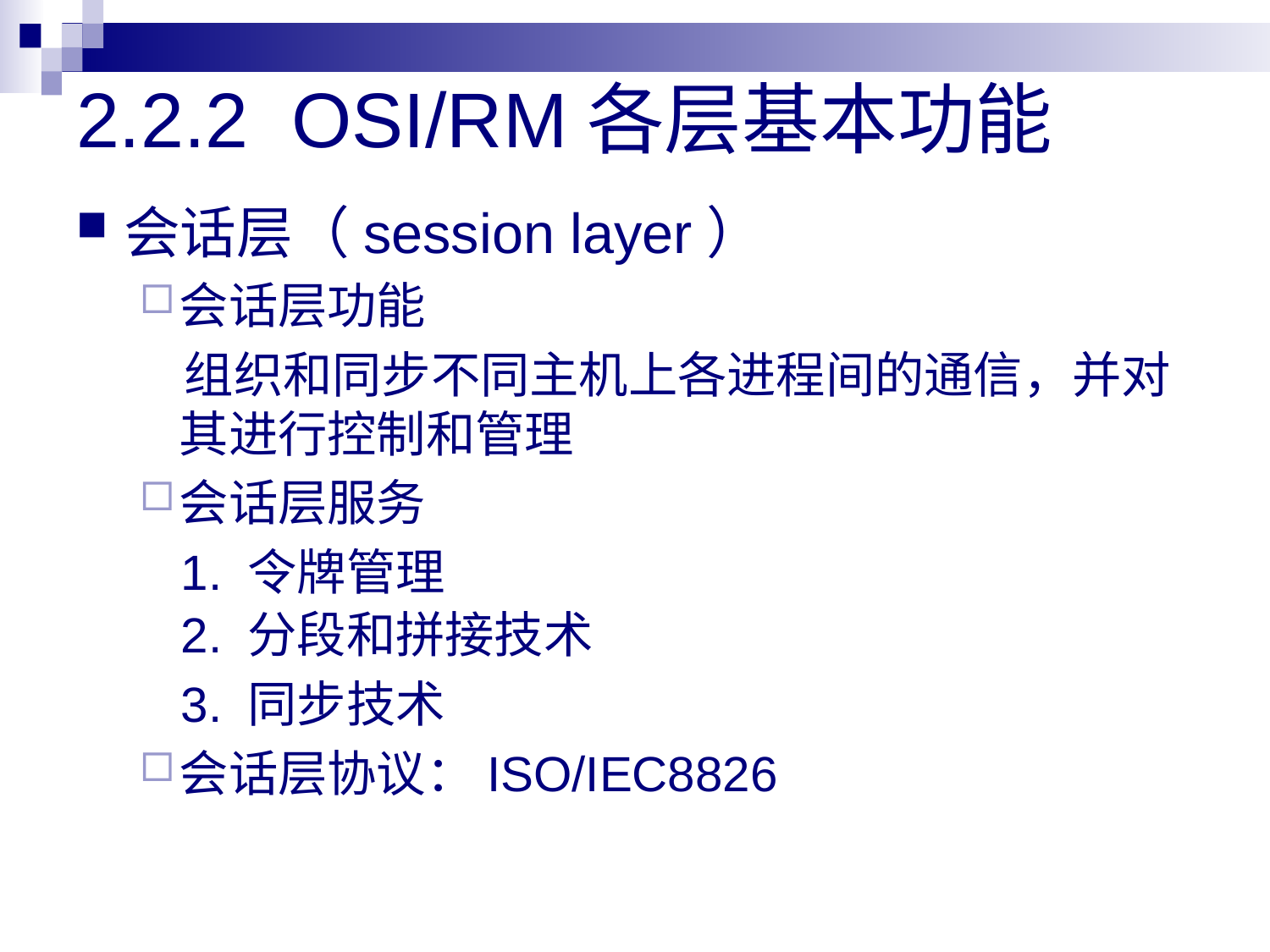

# 2.2.2  OSI/RM各层基本功能
会话层（session layer）
会话层功能
   组织和同步不同主机上各进程间的通信，并对其进行控制和管理
会话层服务
   1. 令牌管理
   2. 分段和拼接技术
   3. 同步技术
会话层协议：ISO/IEC8826